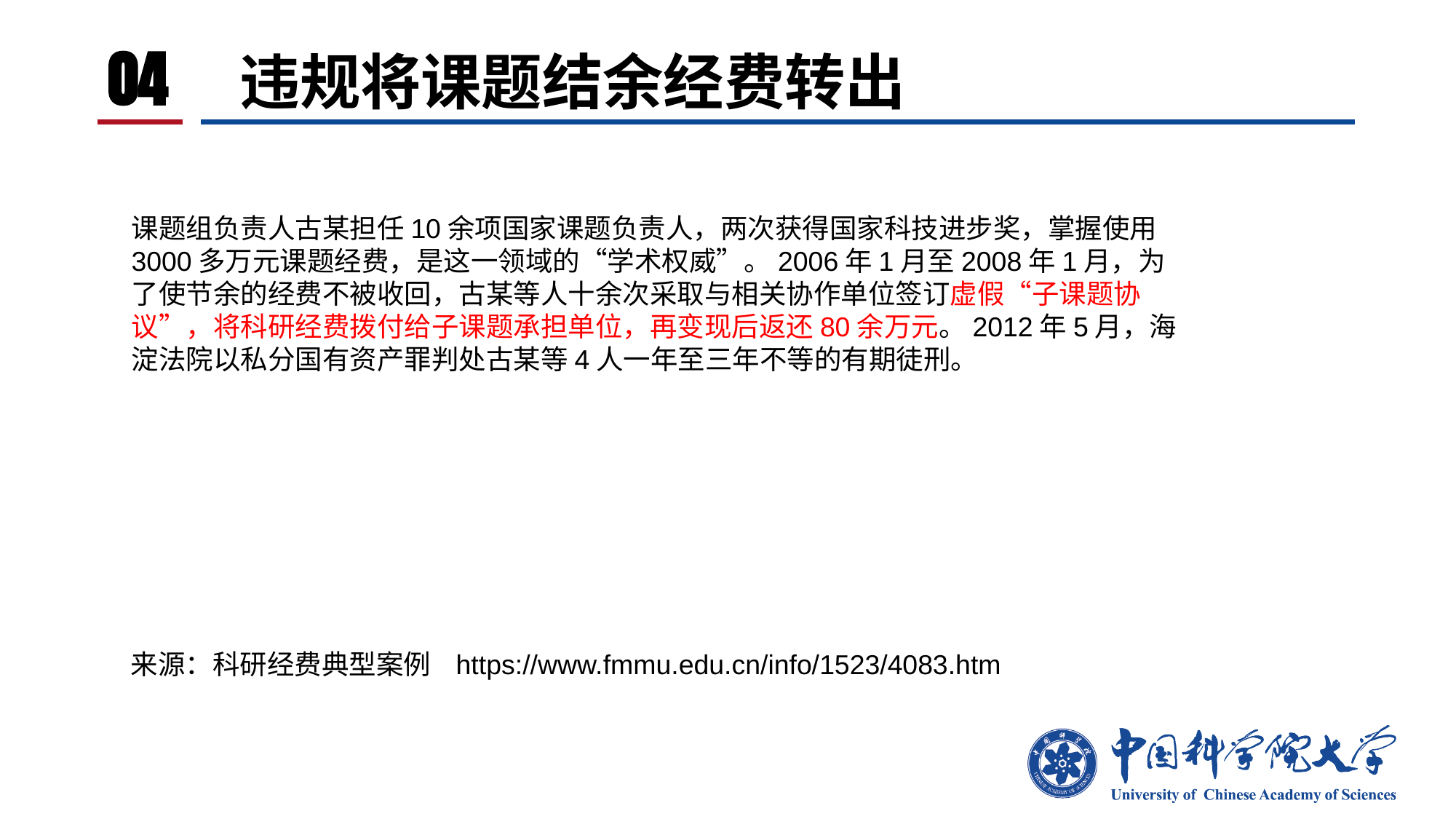

# 04    违规将课题结余经费转出
课题组负责人古某担任10余项国家课题负责人，两次获得国家科技进步奖，掌握使用3000多万元课题经费，是这一领域的“学术权威”。2006年1月至2008年1月，为了使节余的经费不被收回，古某等人十余次采取与相关协作单位签订虚假“子课题协议”，将科研经费拨付给子课题承担单位，再变现后返还80余万元。2012年5月，海淀法院以私分国有资产罪判处古某等4人一年至三年不等的有期徒刑。
来源：科研经费典型案例   https://www.fmmu.edu.cn/info/1523/4083.htm